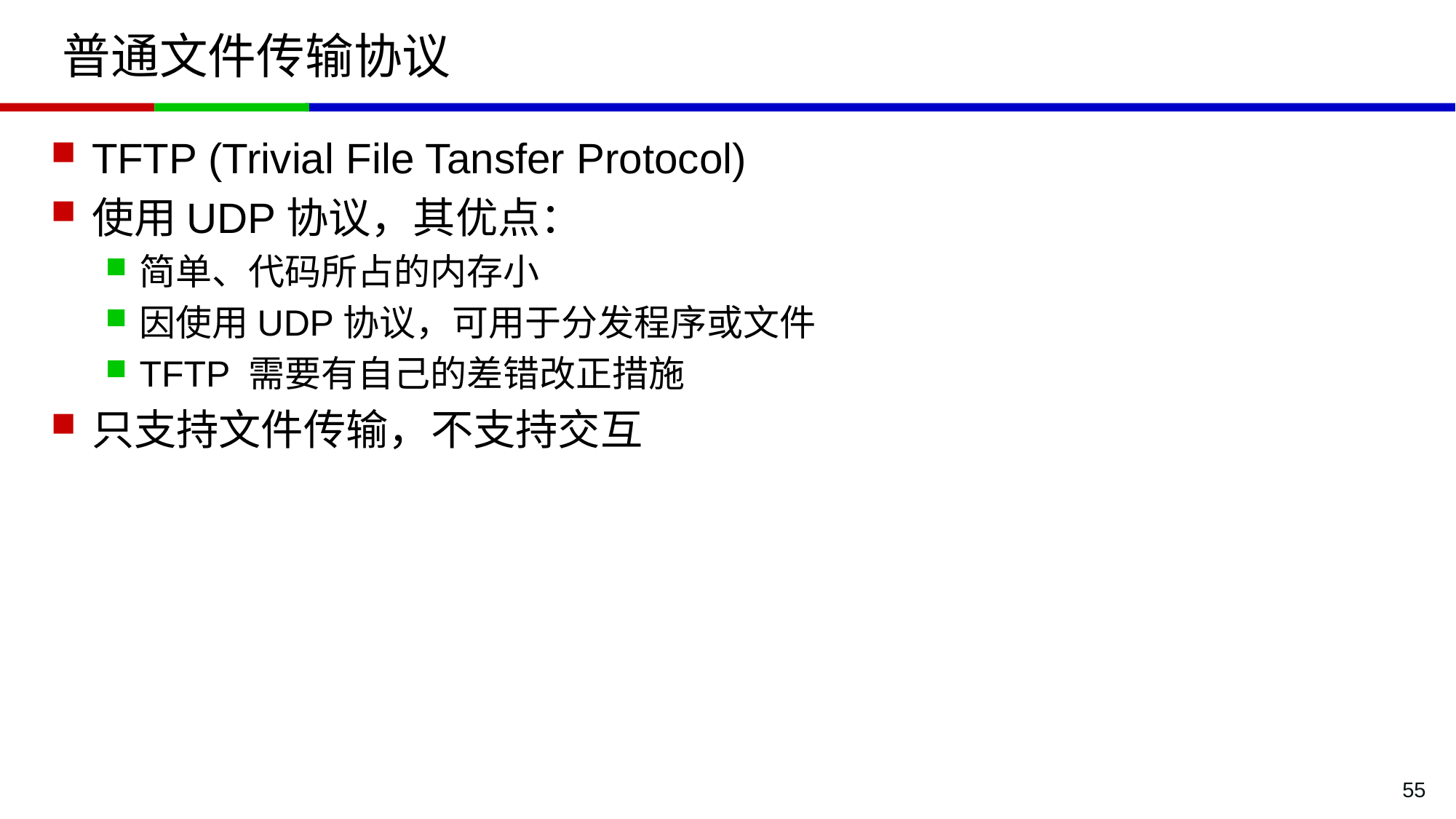

# 普通文件传输协议
TFTP (Trivial File Tansfer Protocol)
使用UDP协议，其优点：
简单、代码所占的内存小
因使用UDP协议，可用于分发程序或文件
TFTP 需要有自己的差错改正措施
只支持文件传输，不支持交互
55